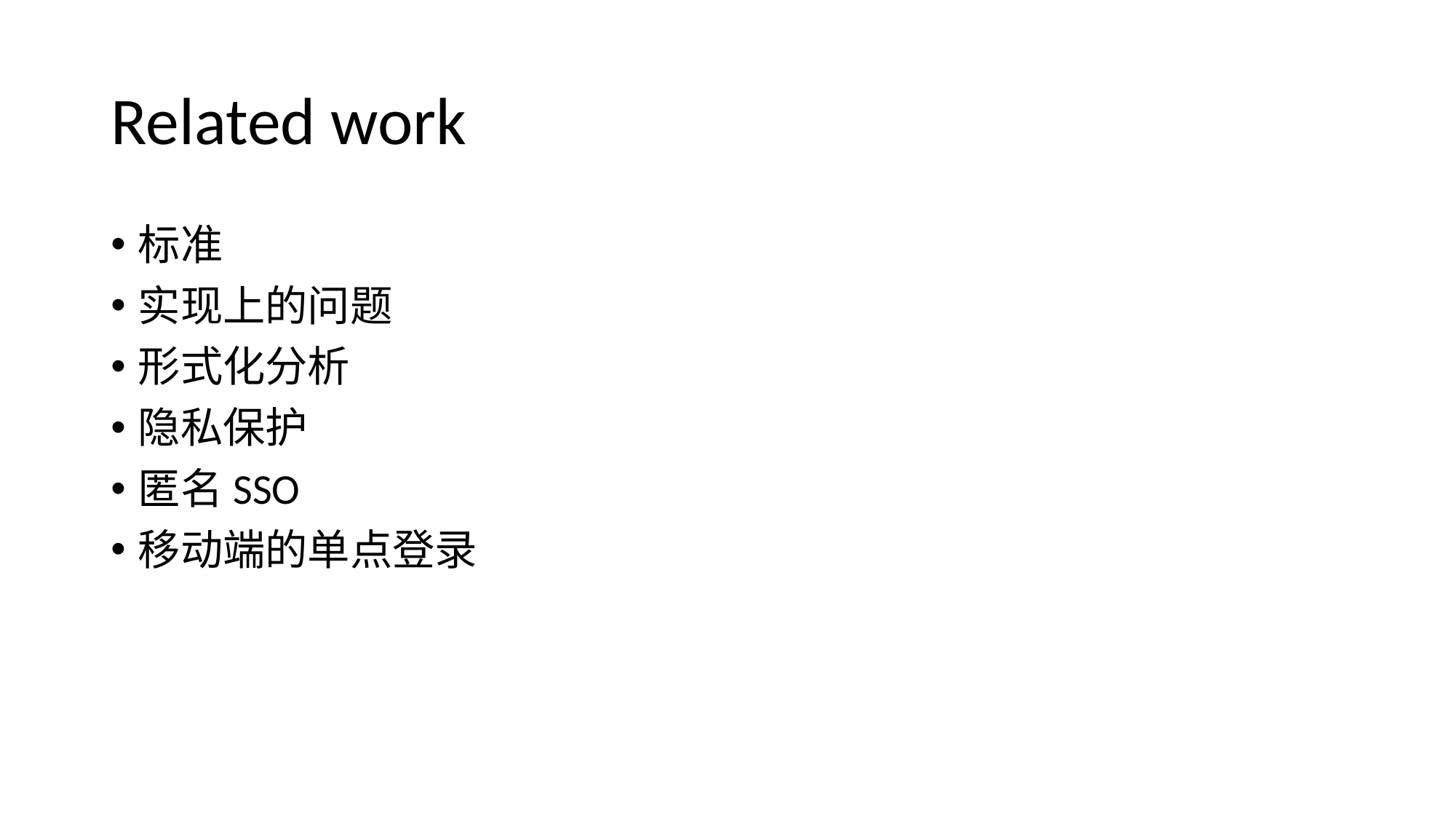

# Related work
标准
实现上的问题
形式化分析
隐私保护
匿名SSO
移动端的单点登录